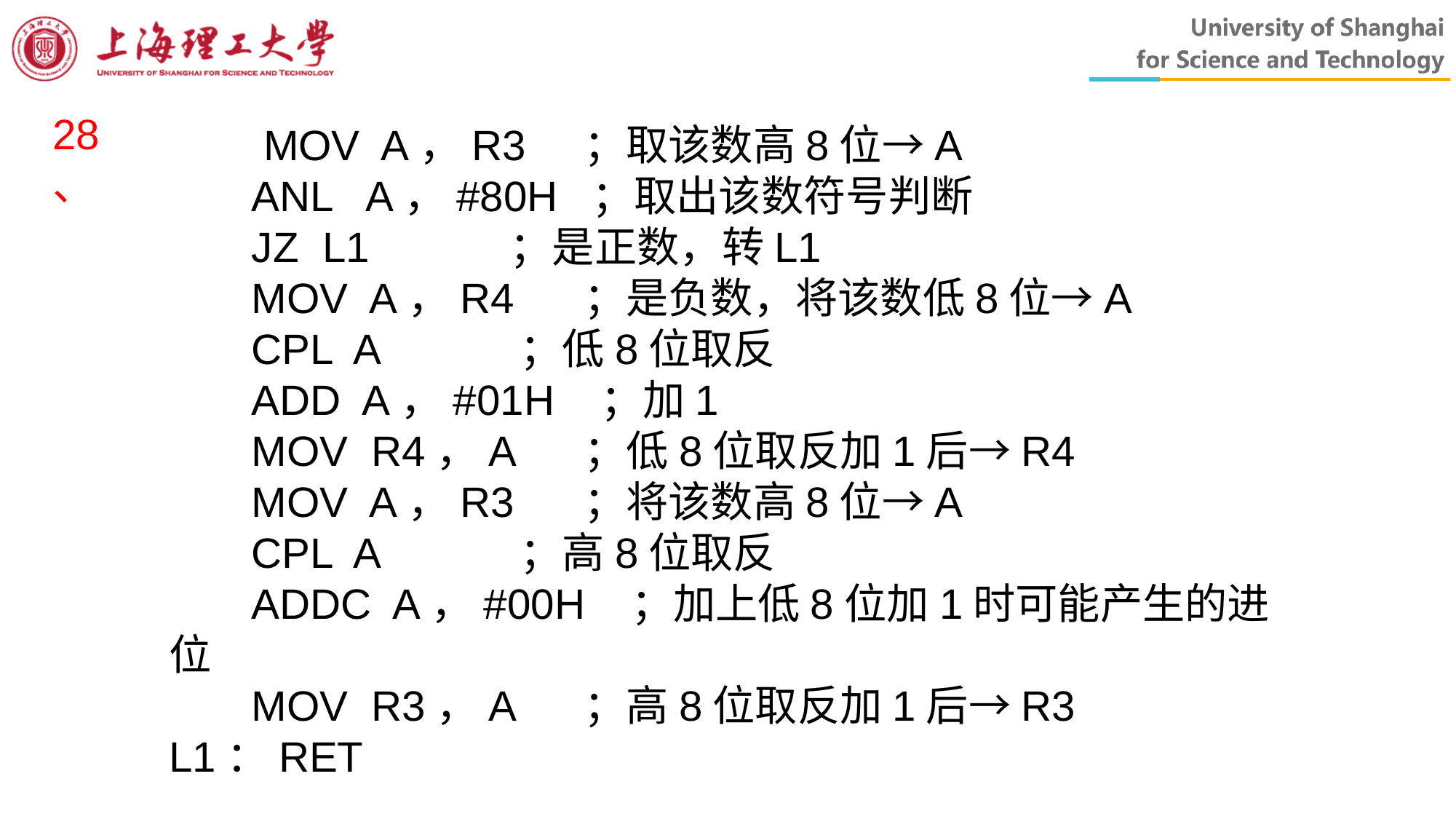

28、
        MOV  A，R3    ；取该数高8位→A
       ANL   A，#80H  ；取出该数符号判断
       JZ  L1           ；是正数，转L1
       MOV  A，R4     ；是负数，将该数低8位→A
       CPL  A           ；低8位取反
       ADD  A，#01H   ；加1
       MOV  R4，A     ；低8位取反加1后→R4
       MOV  A，R3     ；将该数高8位→A
       CPL  A           ；高8位取反
       ADDC  A，#00H   ；加上低8位加1时可能产生的进位
       MOV  R3，A     ；高8位取反加1后→R3
L1：RET